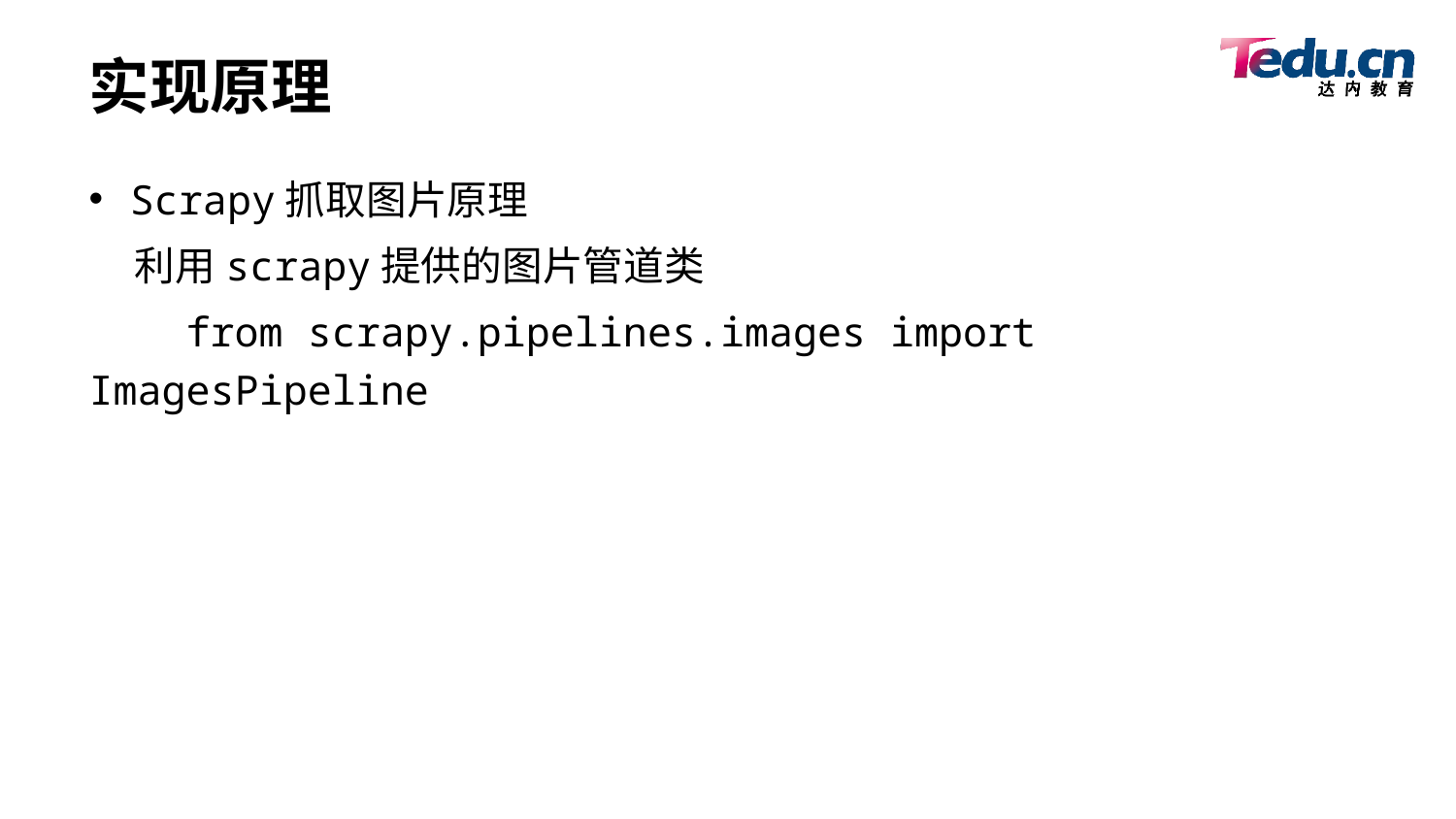

# 实现原理
Scrapy抓取图片原理
    利用scrapy提供的图片管道类
    from scrapy.pipelines.images import ImagesPipeline